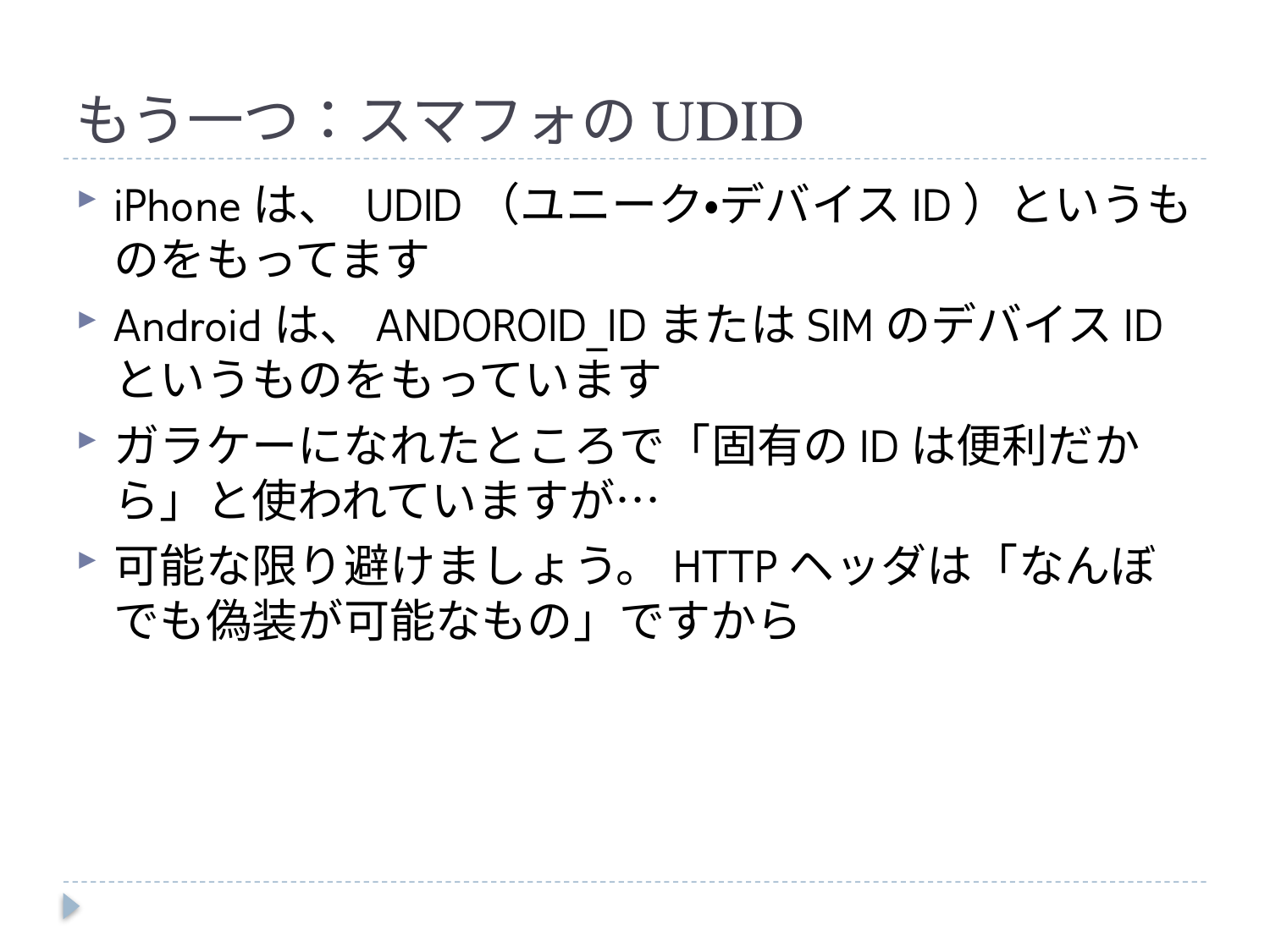

# もう一つ：スマフォのUDID
iPhoneは、 UDID（ユニーク・デバイスID）というものをもってます
Androidは、ANDOROID_IDまたはSIMのデバイスIDというものをもっています
ガラケーになれたところで「固有のIDは便利だから」と使われていますが…
可能な限り避けましょう。HTTPヘッダは「なんぼでも偽装が可能なもの」ですから